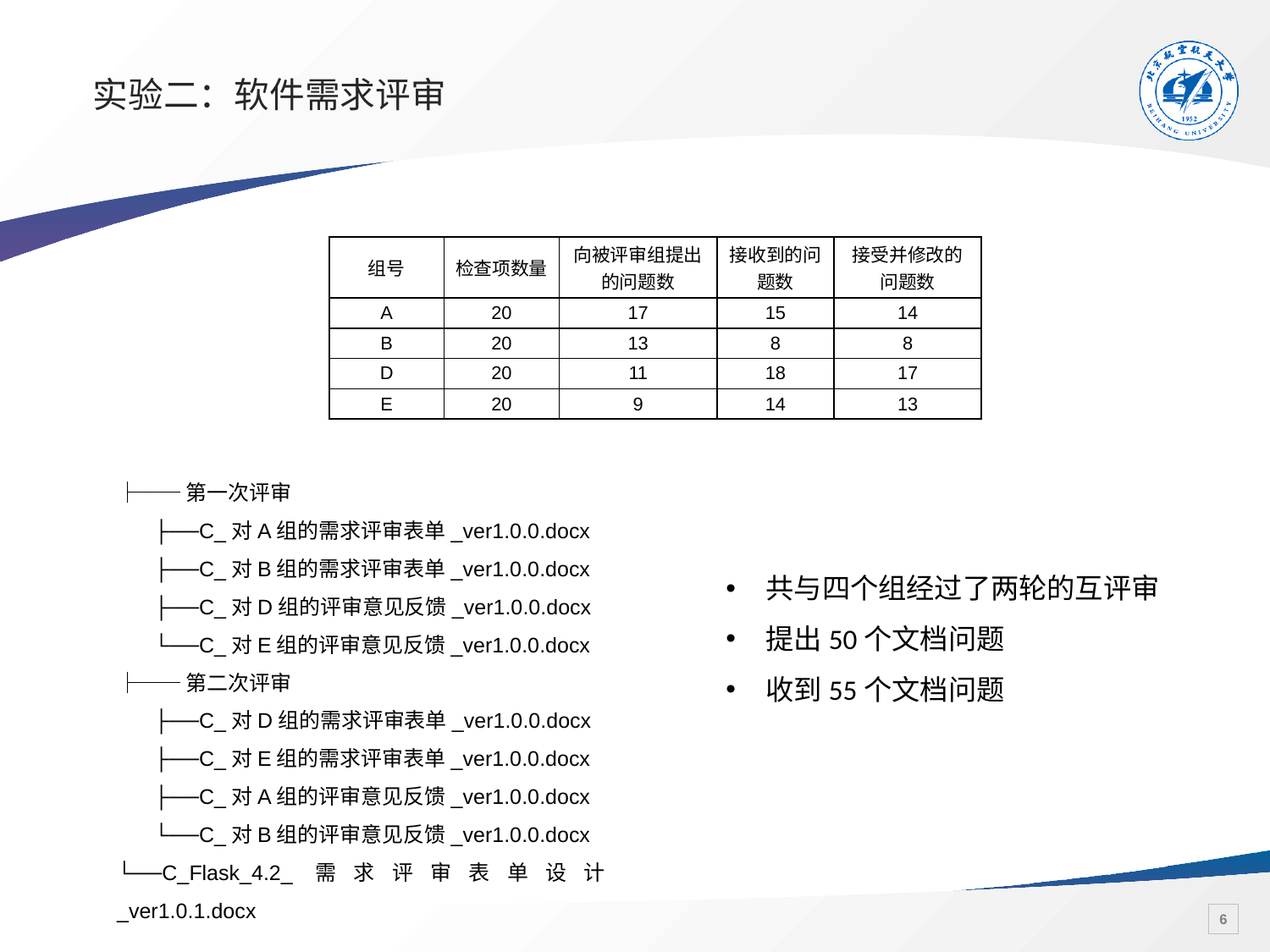

# 实验二：软件需求评审
| 组号 | 检查项数量 | 向被评审组提出的问题数 | 接收到的问题数 | 接受并修改的问题数 |
| --- | --- | --- | --- | --- |
| A | 20 | 17 | 15 | 14 |
| B | 20 | 13 | 8 | 8 |
| D | 20 | 11 | 18 | 17 |
| E | 20 | 9 | 14 | 13 |
├──第一次评审
├──C_对A组的需求评审表单_ver1.0.0.docx
├──C_对B组的需求评审表单_ver1.0.0.docx
├──C_对D组的评审意见反馈_ver1.0.0.docx
└──C_对E组的评审意见反馈_ver1.0.0.docx
├──第二次评审
├──C_对D组的需求评审表单_ver1.0.0.docx
├──C_对E组的需求评审表单_ver1.0.0.docx
├──C_对A组的评审意见反馈_ver1.0.0.docx
└──C_对B组的评审意见反馈_ver1.0.0.docx
└──C_Flask_4.2_需求评审表单设计_ver1.0.1.docx
共与四个组经过了两轮的互评审
提出50个文档问题
收到55个文档问题